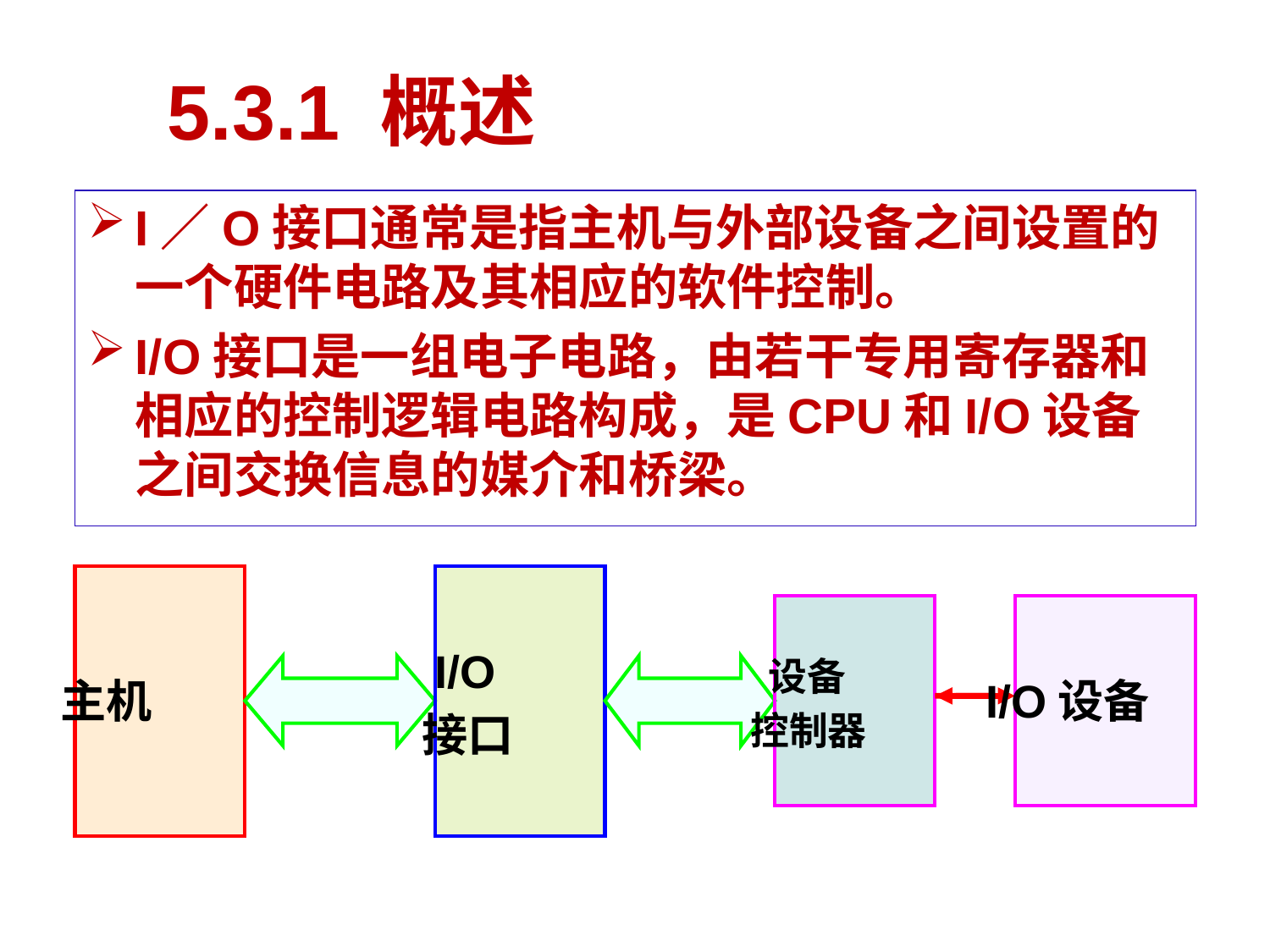

# 5.3.1 概述
I／O接口通常是指主机与外部设备之间设置的一个硬件电路及其相应的软件控制。
I/O接口是一组电子电路，由若干专用寄存器和相应的控制逻辑电路构成，是CPU和I/O设备之间交换信息的媒介和桥梁。

主机

 I/O
接口

 设备
控制器

I/O设备